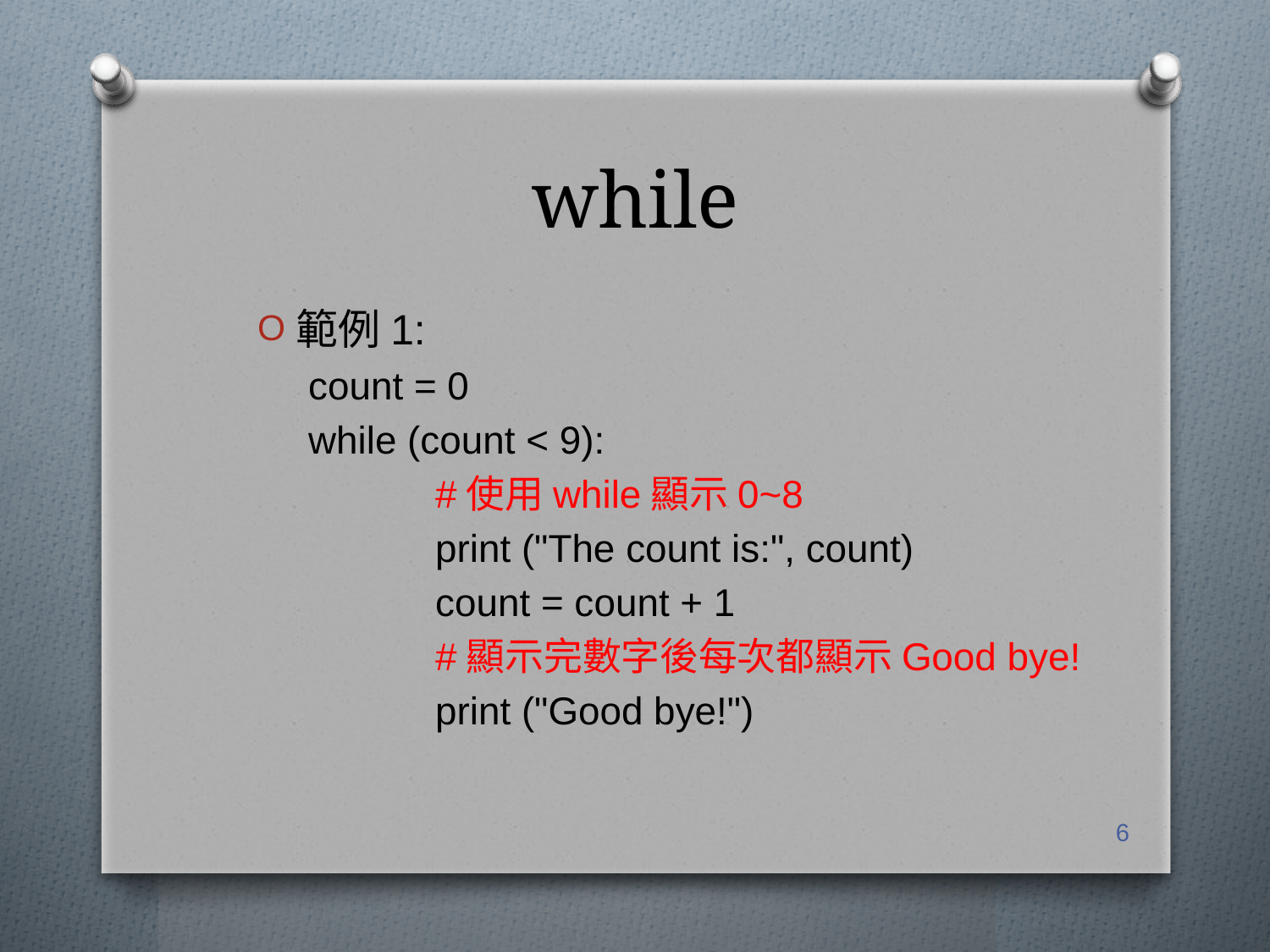

# while
範例1:
count = 0
while (count < 9):
	#使用while顯示0~8
	print ("The count is:", count)
	count = count + 1
	#顯示完數字後每次都顯示Good bye!
	print ("Good bye!")

6